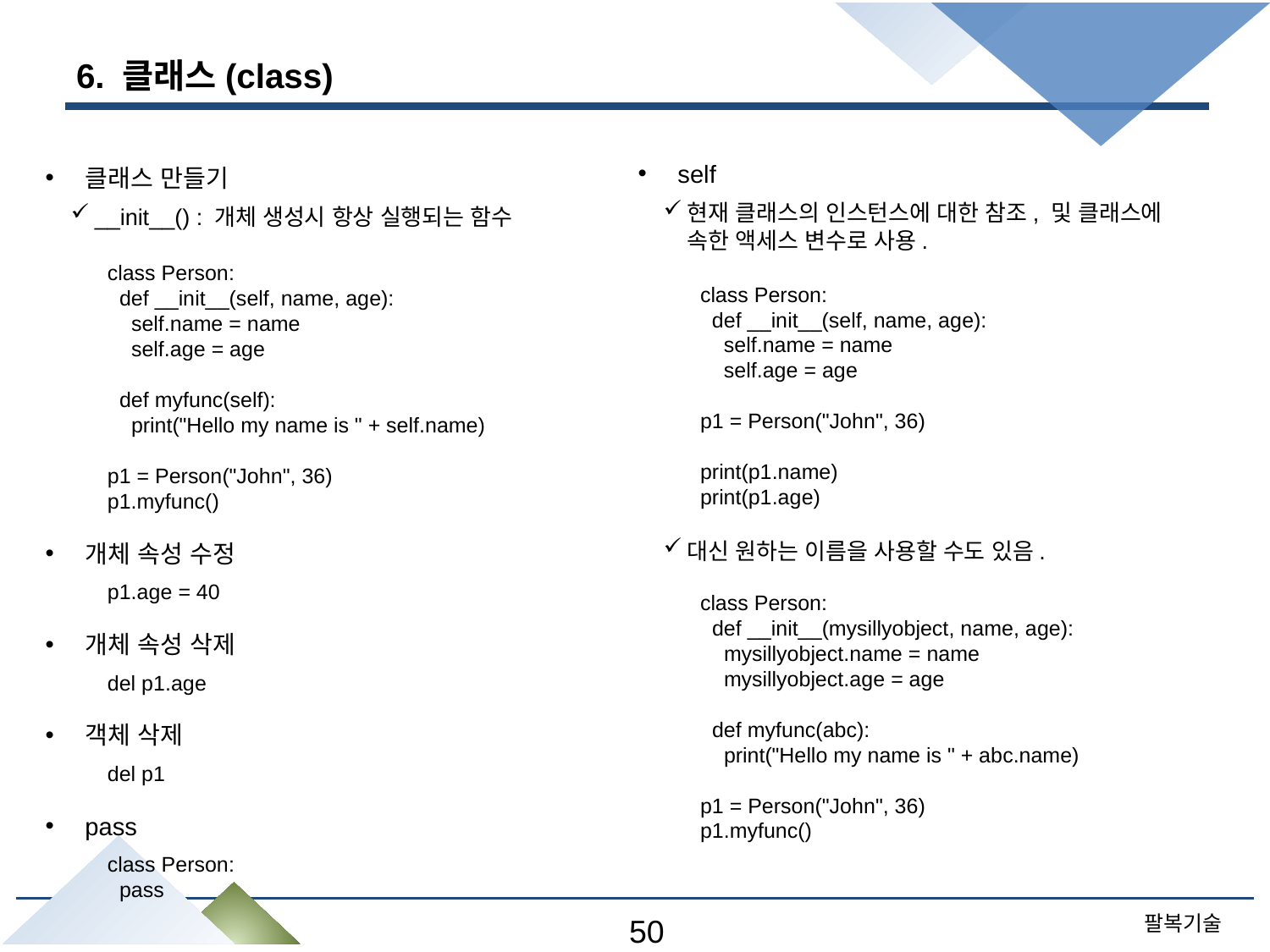

# 6. 클래스(class)
self
현재 클래스의 인스턴스에 대한 참조, 및 클래스에 속한 액세스 변수로 사용.

class Person:
  def __init__(self, name, age):
    self.name = name
    self.age = age
p1 = Person("John", 36)
print(p1.name)
print(p1.age)

대신 원하는 이름을 사용할 수도 있음.

class Person:
  def __init__(mysillyobject, name, age):
    mysillyobject.name = name
    mysillyobject.age = age

  def myfunc(abc):
    print("Hello my name is " + abc.name)

p1 = Person("John", 36)
p1.myfunc()
클래스 만들기
__init__() : 개체 생성시 항상 실행되는 함수

class Person:
  def __init__(self, name, age):
    self.name = name
    self.age = age

  def myfunc(self):
    print("Hello my name is " + self.name)

p1 = Person("John", 36)
p1.myfunc()

개체 속성 수정
p1.age = 40

개체 속성 삭제
del p1.age

객체 삭제
del p1

pass
class Person:
  pass
50